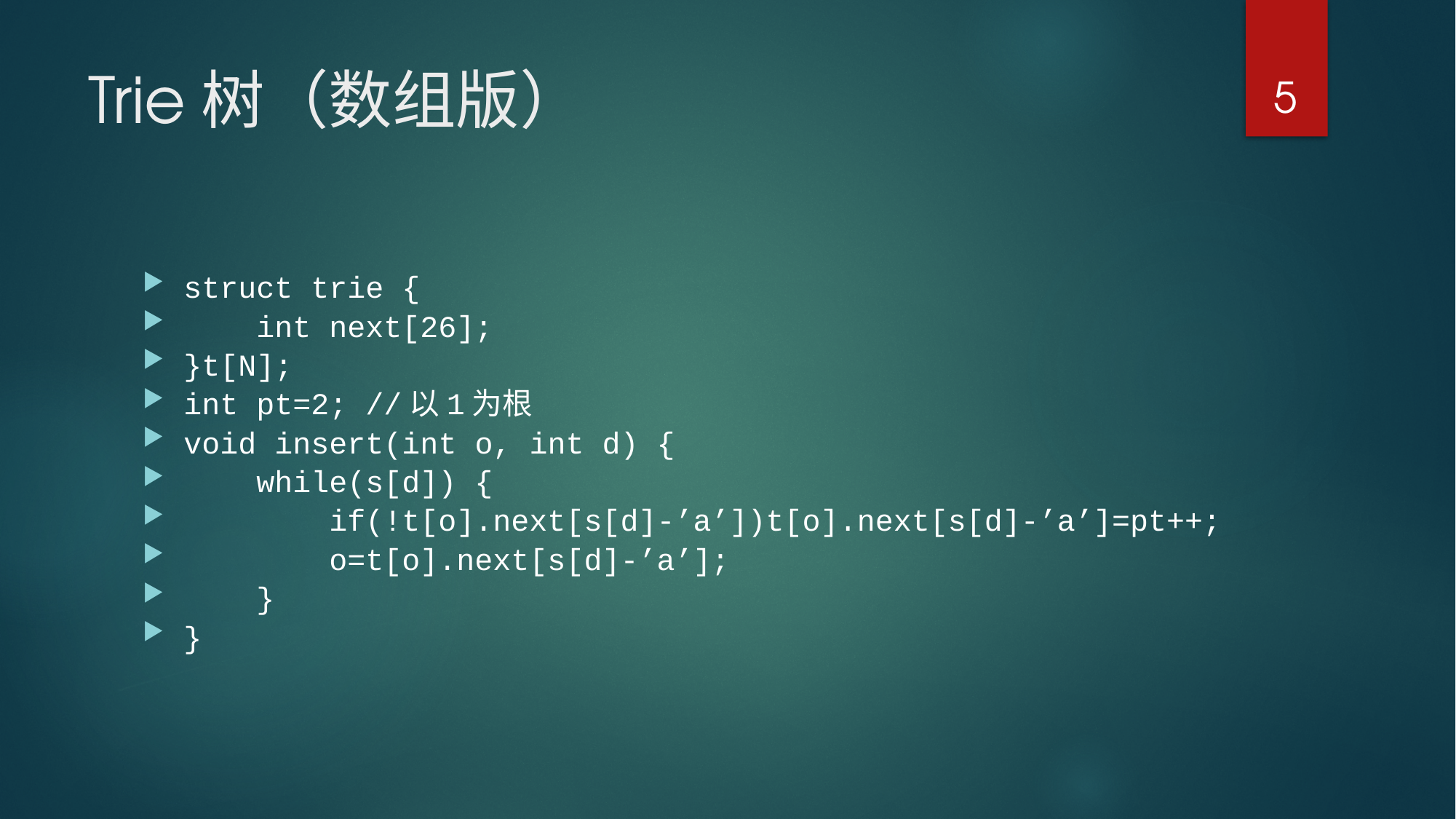

5
# Trie树（数组版）
struct trie {
    int next[26];
}t[N];
int pt=2; //以1为根
void insert(int o, int d) {
    while(s[d]) {
        if(!t[o].next[s[d]-’a’])t[o].next[s[d]-’a’]=pt++;
        o=t[o].next[s[d]-’a’];
    }
}